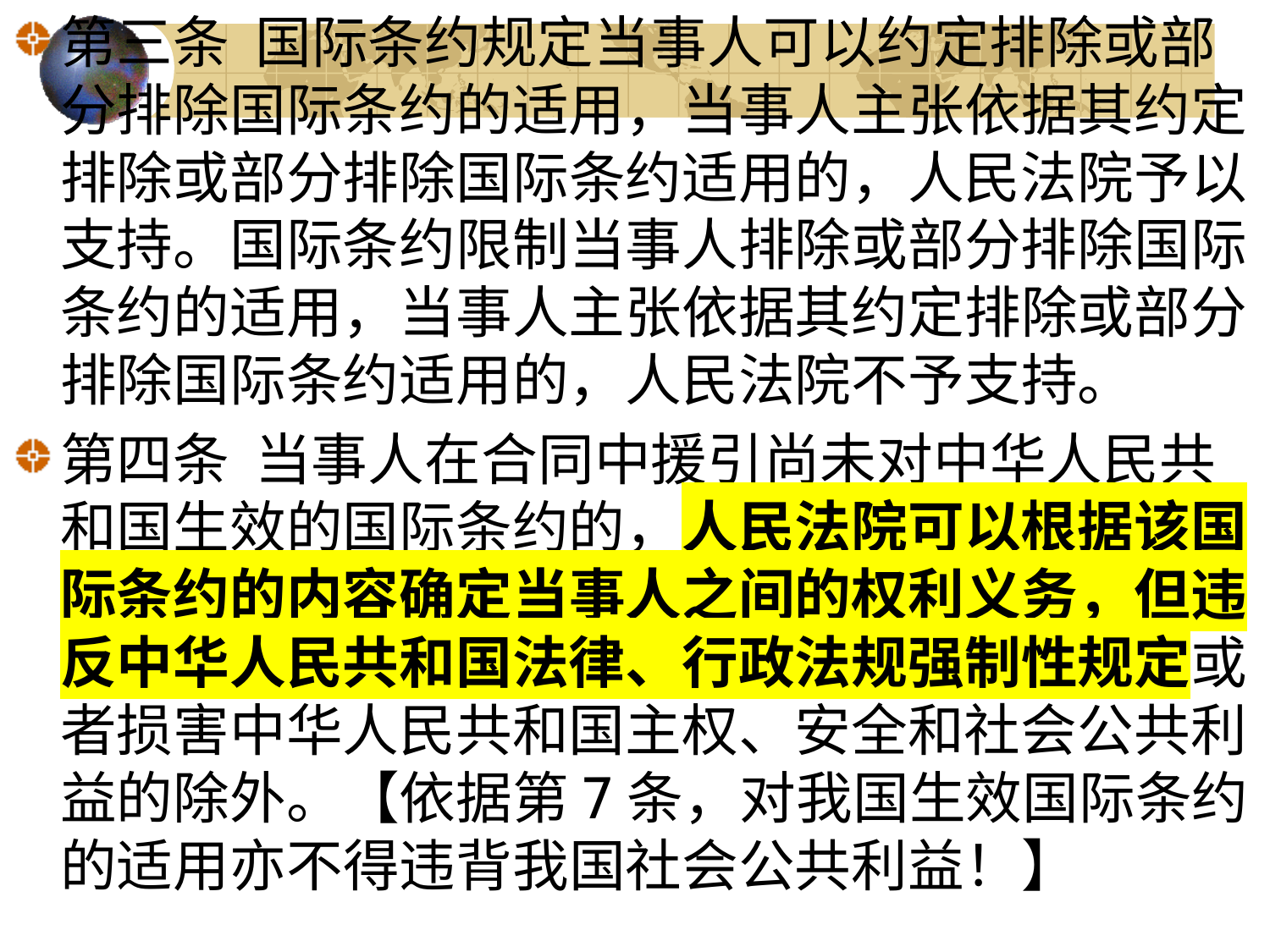

第三条  国际条约规定当事人可以约定排除或部分排除国际条约的适用，当事人主张依据其约定排除或部分排除国际条约适用的，人民法院予以支持。国际条约限制当事人排除或部分排除国际条约的适用，当事人主张依据其约定排除或部分排除国际条约适用的，人民法院不予支持。
第四条  当事人在合同中援引尚未对中华人民共和国生效的国际条约的，人民法院可以根据该国际条约的内容确定当事人之间的权利义务，但违反中华人民共和国法律、行政法规强制性规定或者损害中华人民共和国主权、安全和社会公共利益的除外。【依据第7条，对我国生效国际条约的适用亦不得违背我国社会公共利益！】